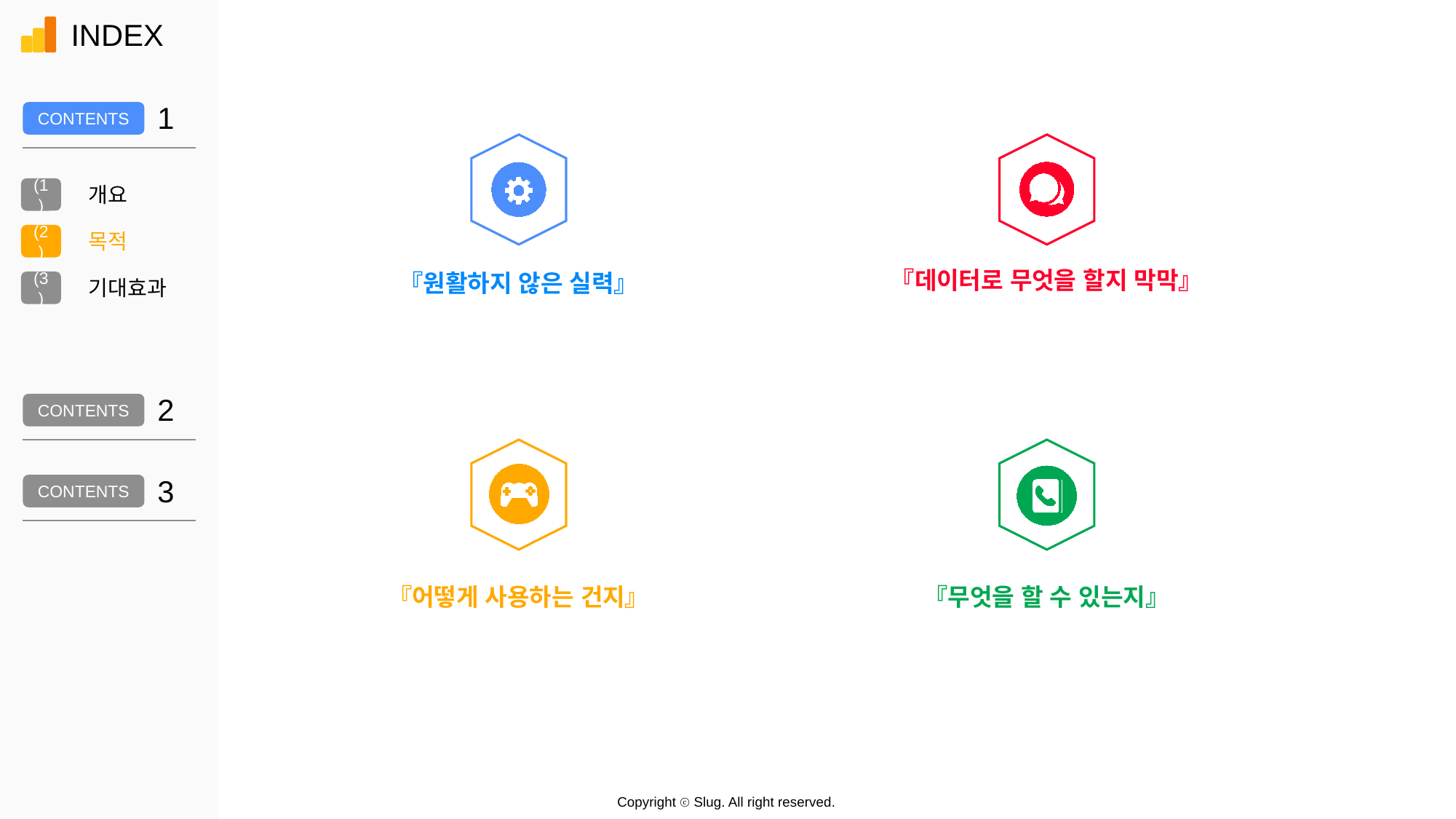

INDEX

1
CONTENTS

개요
(1)
목적
(2)
『데이터로 무엇을 할지 막막』
『원활하지 않은 실력』
기대효과
(3)
2
CONTENTS

3
CONTENTS
『어떻게 사용하는 건지』
『무엇을 할 수 있는지』
Copyright ⓒ Slug. All right reserved.